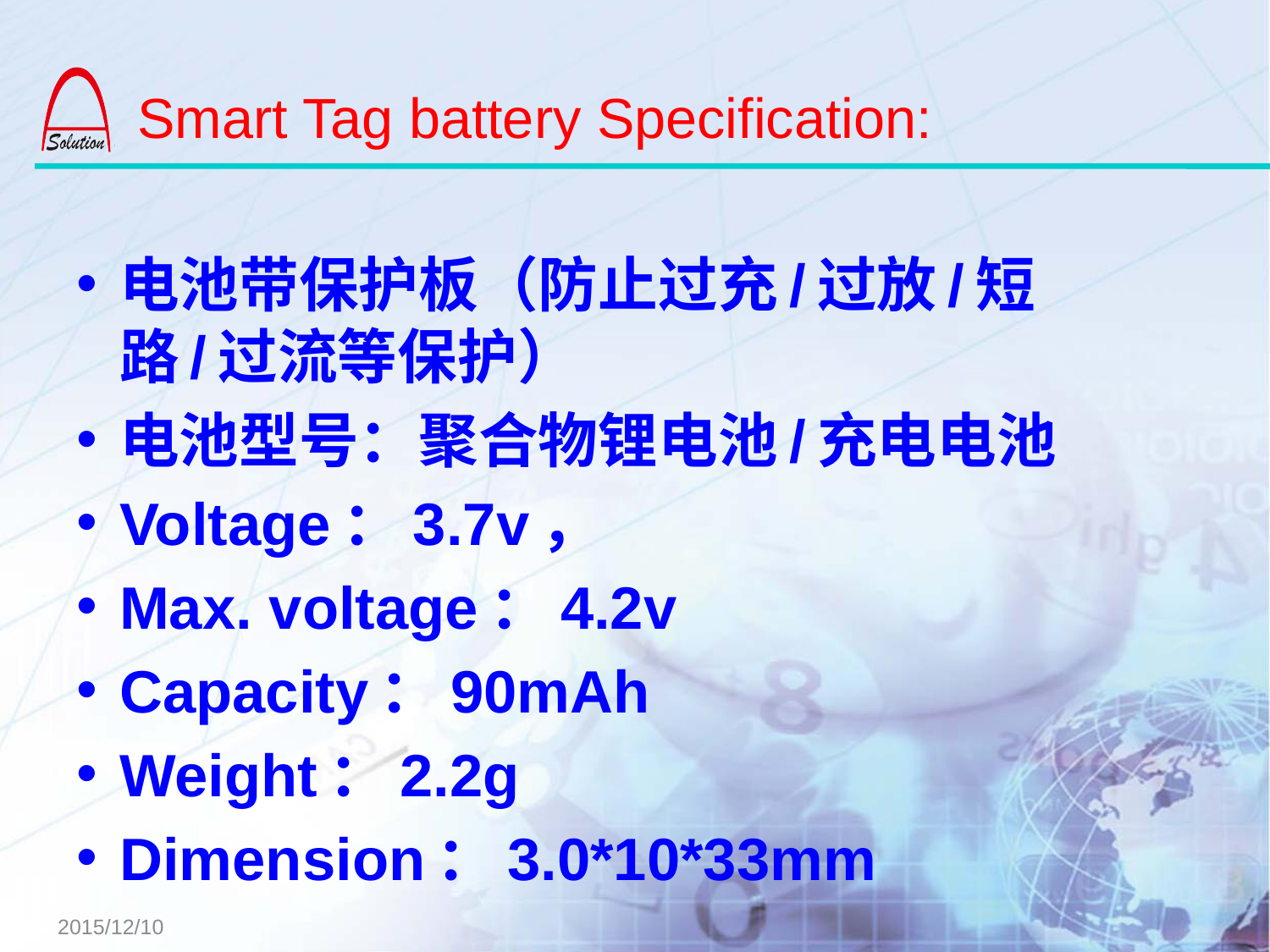

# Smart Tag battery Specification:

电池带保护板（防止过充/过放/短路/过流等保护）
电池型号：聚合物锂电池/充电电池
Voltage：3.7v，
Max. voltage：4.2v
Capacity：90mAh
Weight：2.2g
Dimension：3.0*10*33mm

2015/12/10